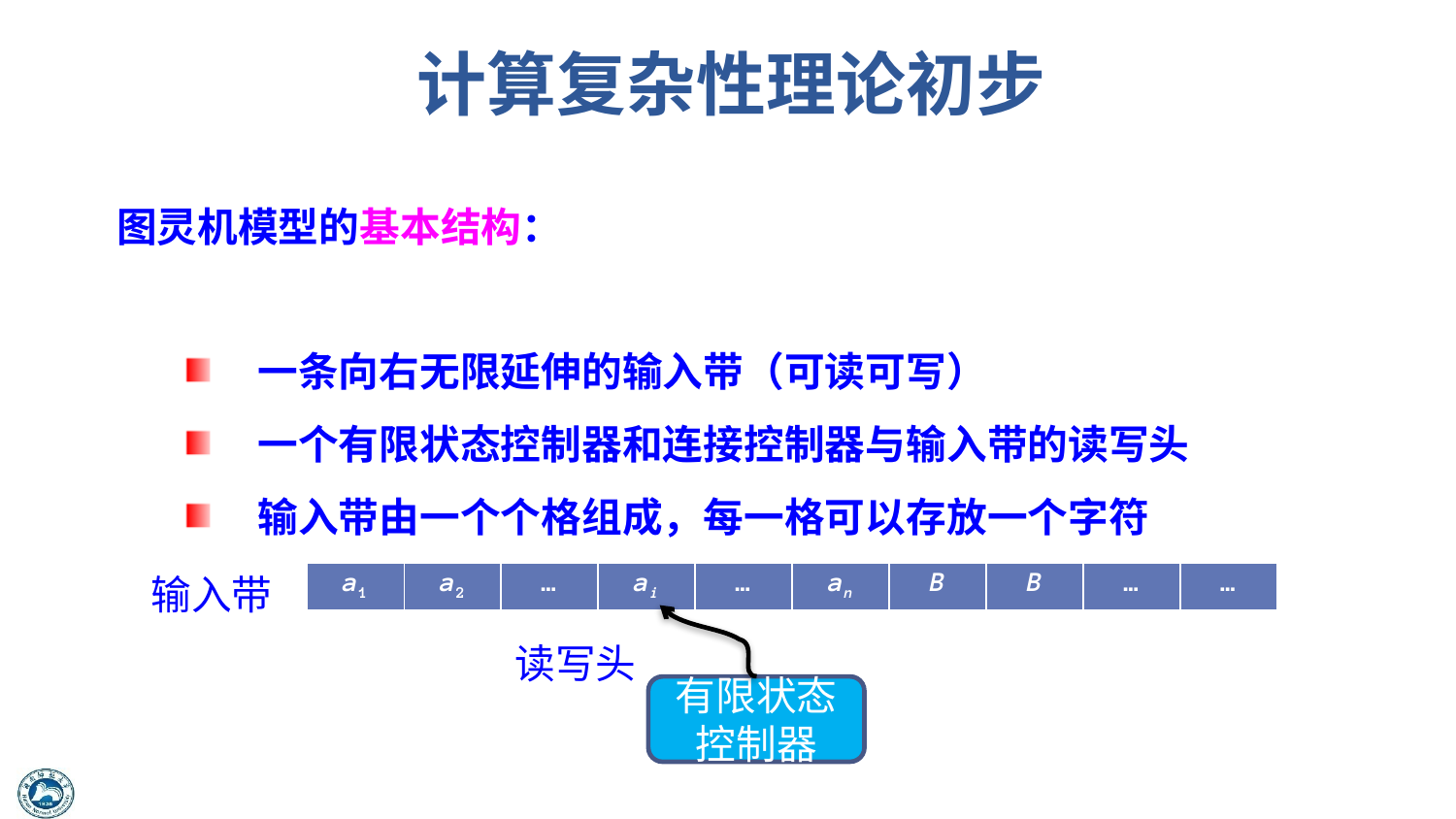

# 计算复杂性理论初步
图灵机模型的基本结构：
一条向右无限延伸的输入带（可读可写）
一个有限状态控制器和连接控制器与输入带的读写头
输入带由一个个格组成，每一格可以存放一个字符
输入带
| a1 | a2 | … | ai | … | an | B | B | … | … |
| --- | --- | --- | --- | --- | --- | --- | --- | --- | --- |

读写头
有限状态控制器